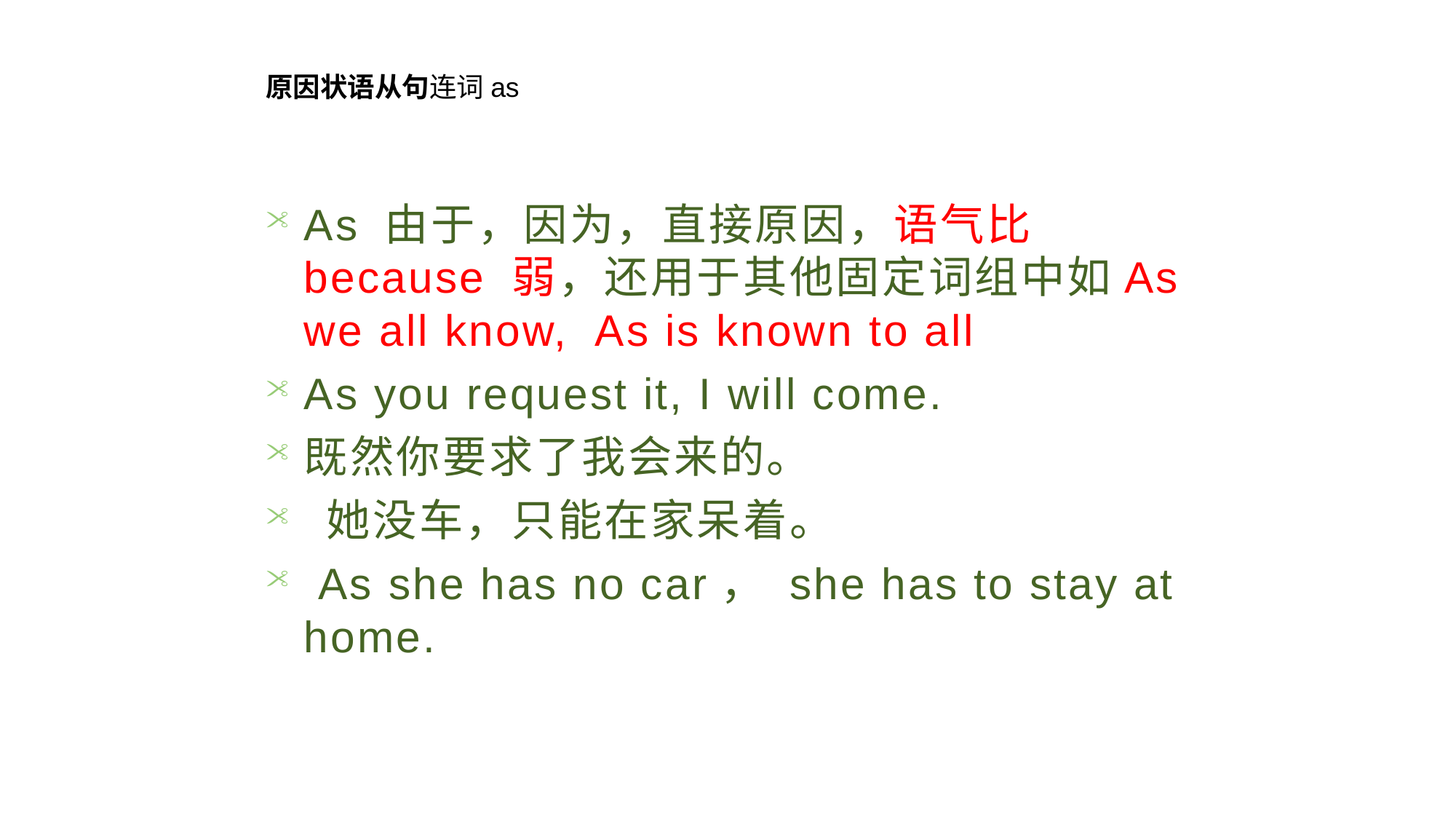

原因状语从句连词as
As 由于，因为，直接原因，语气比because 弱，还用于其他固定词组中如As we all know,  As is known to all
As you request it, I will come.
既然你要求了我会来的。
 她没车，只能在家呆着。
 As she has no car， she has to stay at home.